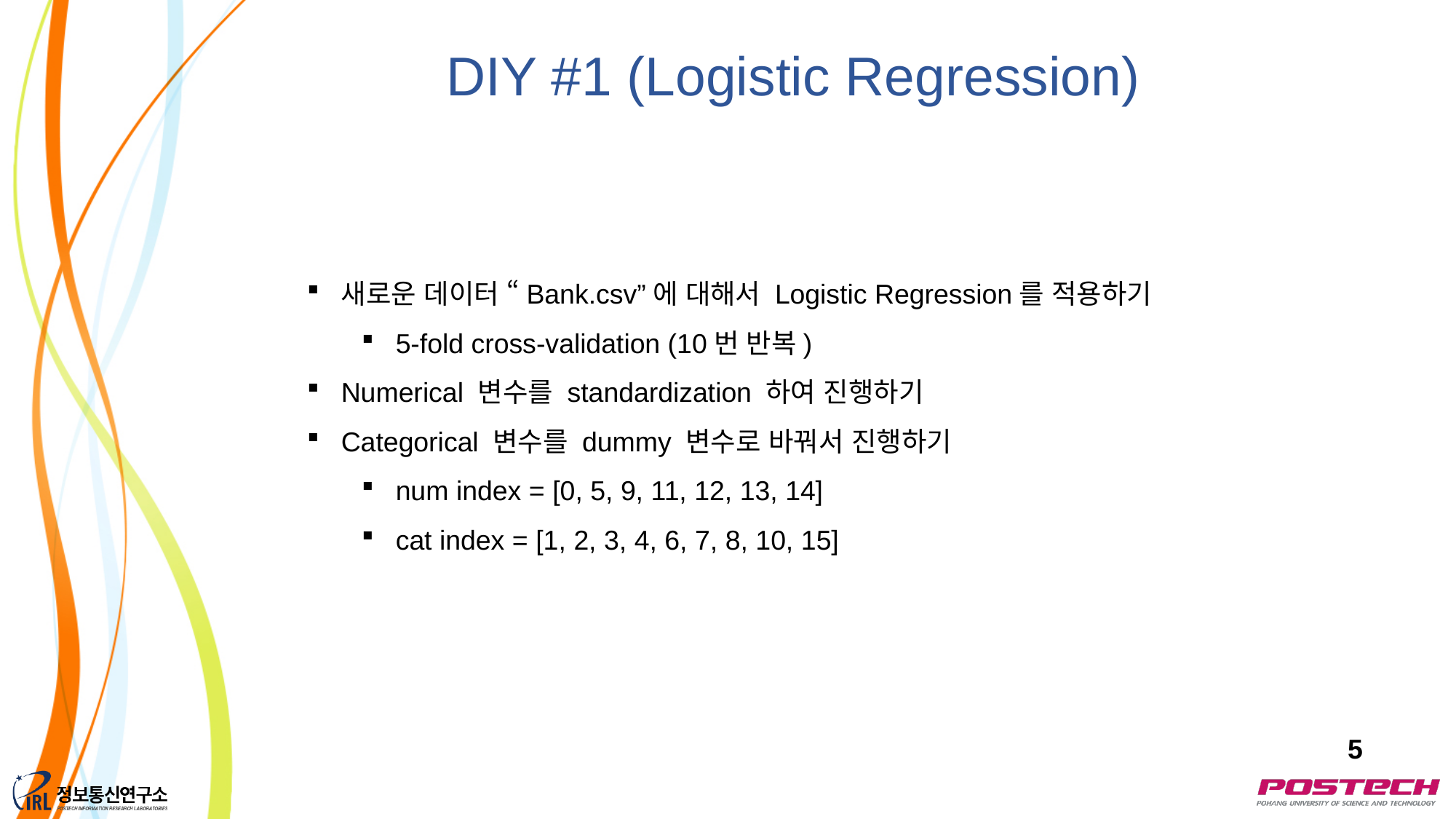

DIY #1 (Logistic Regression)
새로운 데이터 “Bank.csv”에 대해서 Logistic Regression를 적용하기
5-fold cross-validation (10번 반복)
Numerical 변수를 standardization 하여 진행하기
Categorical 변수를 dummy 변수로 바꿔서 진행하기
num index = [0, 5, 9, 11, 12, 13, 14]
cat index = [1, 2, 3, 4, 6, 7, 8, 10, 15]